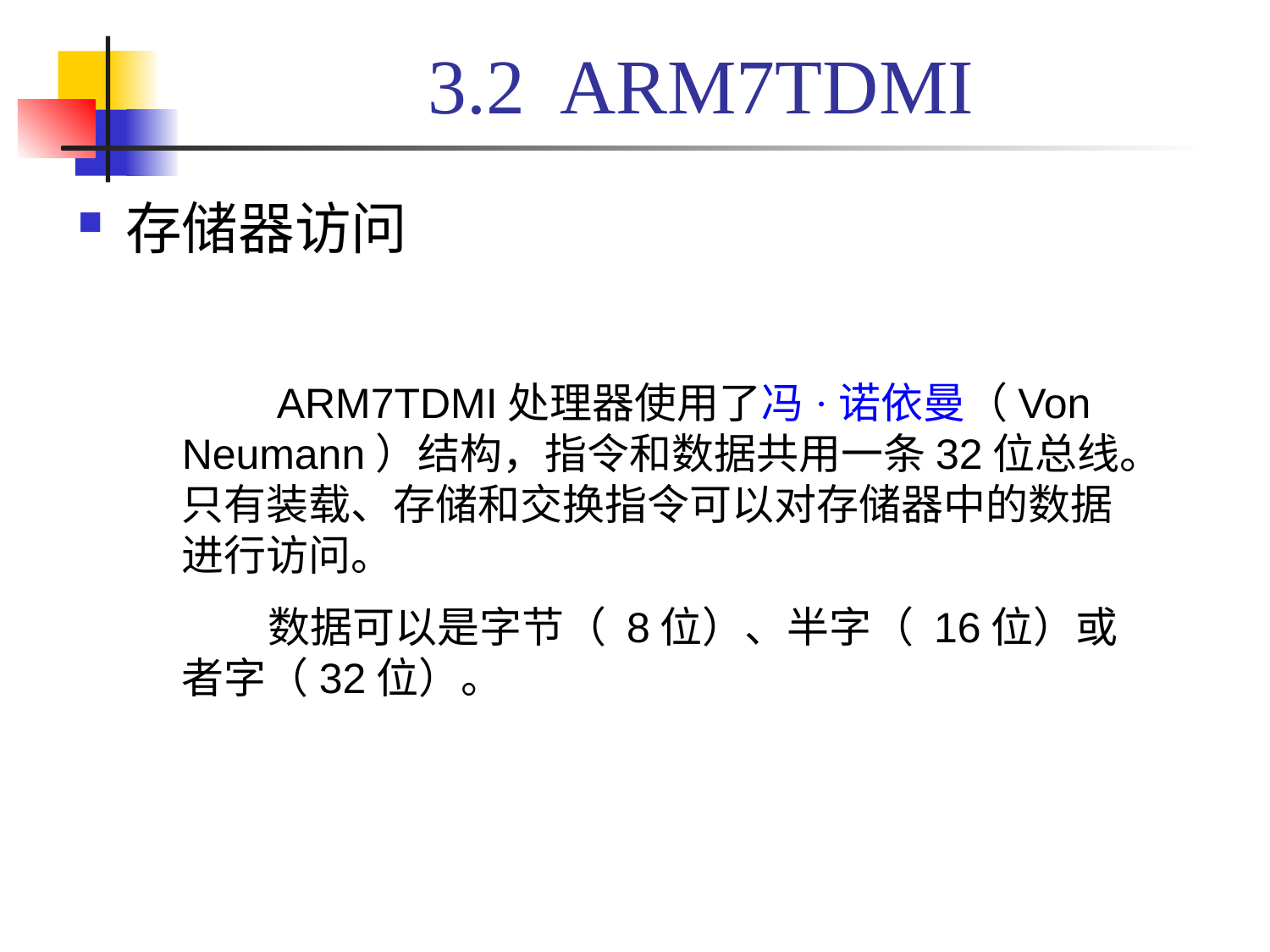

# 3.2  ARM7TDMI
存储器访问
        ARM7TDMI处理器使用了冯·诺依曼（Von Neumann）结构，指令和数据共用一条32位总线。只有装载、存储和交换指令可以对存储器中的数据进行访问。
        数据可以是字节（ 8位）、半字（ 16位）或者字（32位）。